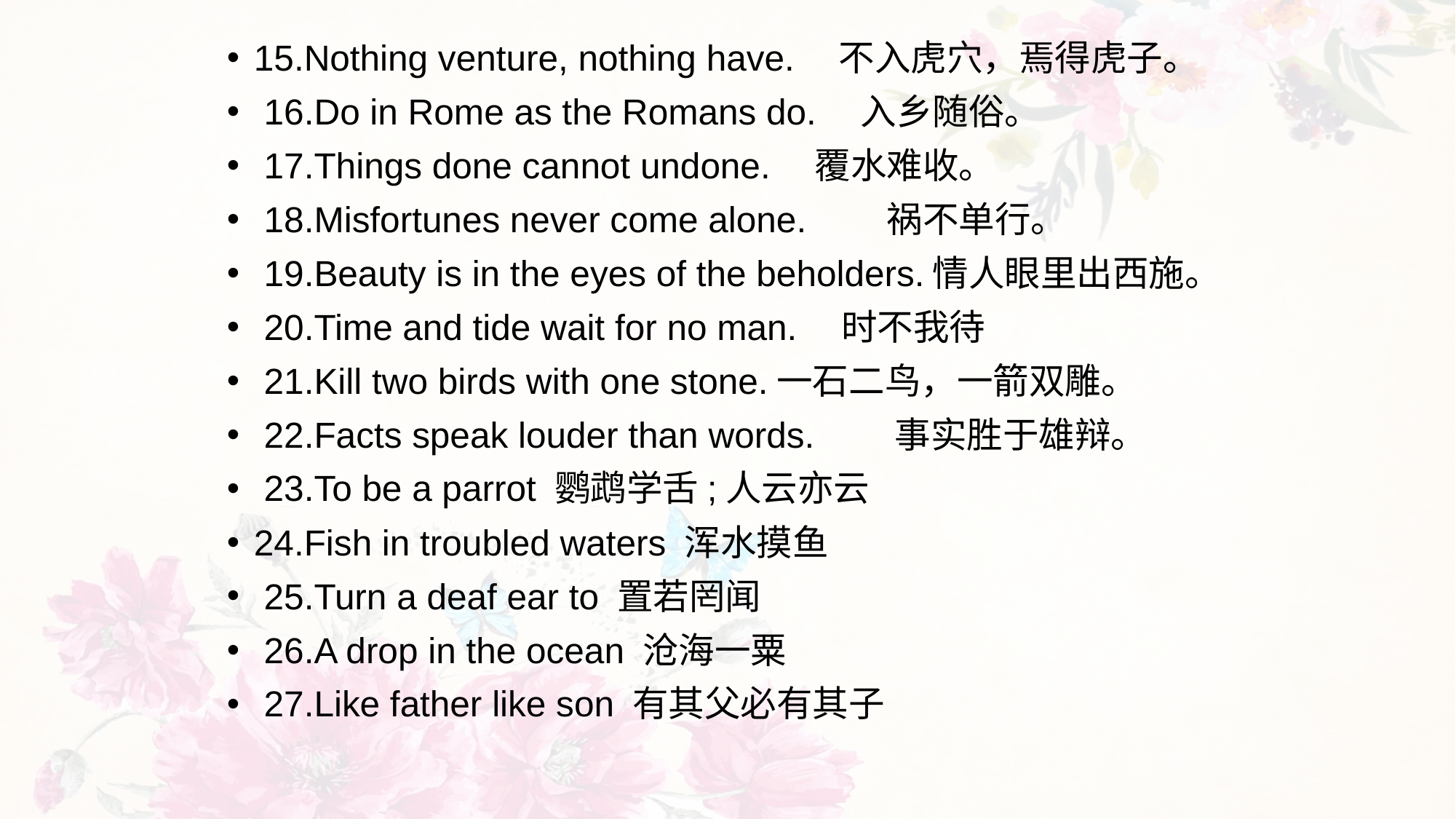

15.Nothing venture, nothing have.　不入虎穴，焉得虎子。
 16.Do in Rome as the Romans do.　入乡随俗。
 17.Things done cannot undone.　覆水难收。
 18.Misfortunes never come alone.　　祸不单行。
 19.Beauty is in the eyes of the beholders.情人眼里出西施。
 20.Time and tide wait for no man.　时不我待
 21.Kill two birds with one stone.一石二鸟，一箭双雕。
 22.Facts speak louder than words.　　事实胜于雄辩。
 23.To be a parrot 鹦鹉学舌;人云亦云
24.Fish in troubled waters 浑水摸鱼
 25.Turn a deaf ear to 置若罔闻
 26.A drop in the ocean 沧海一粟
 27.Like father like son 有其父必有其子

#